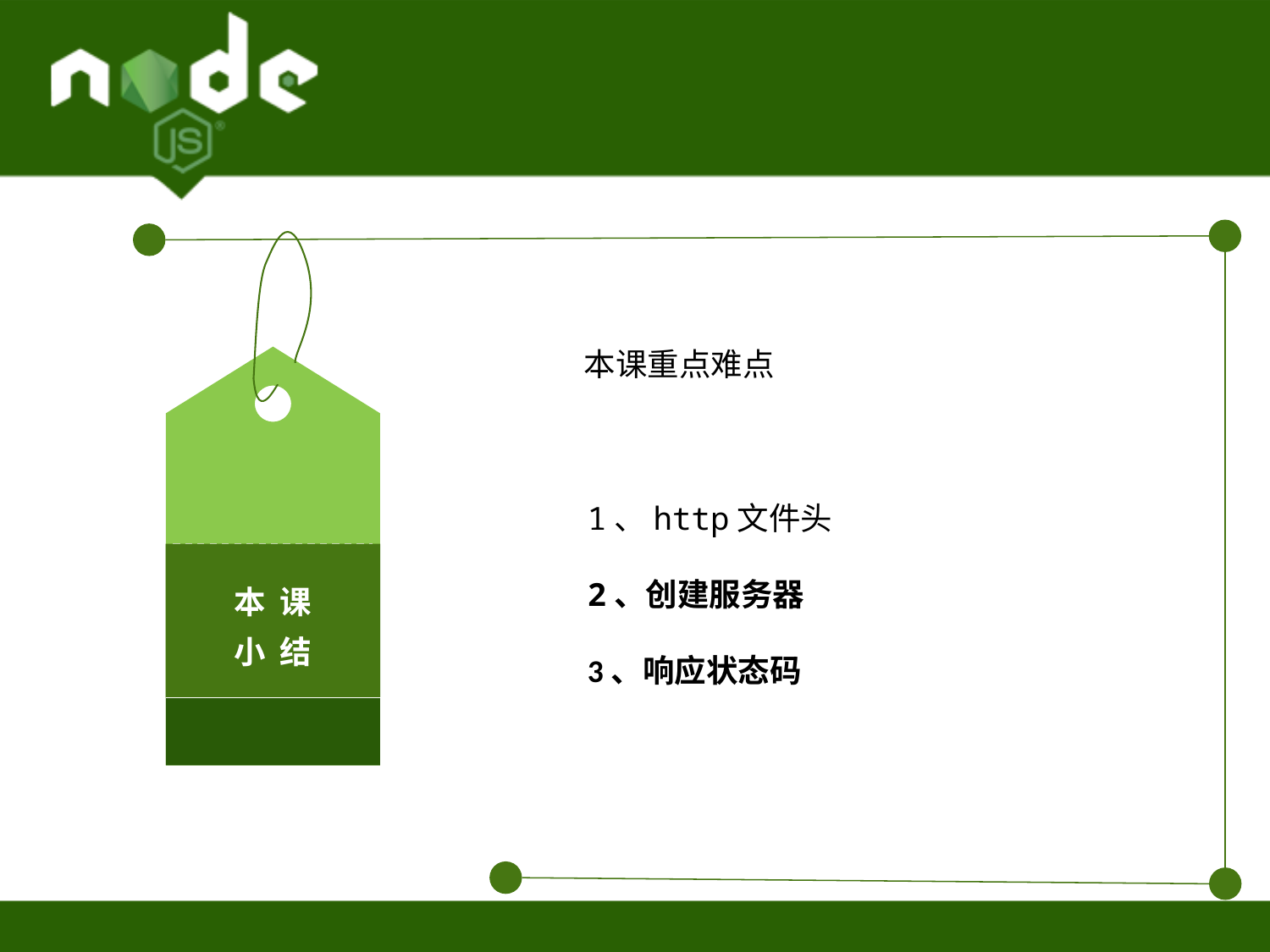

本  课
小  结

本课重点难点
1、http文件头
2、创建服务器
3、响应状态码